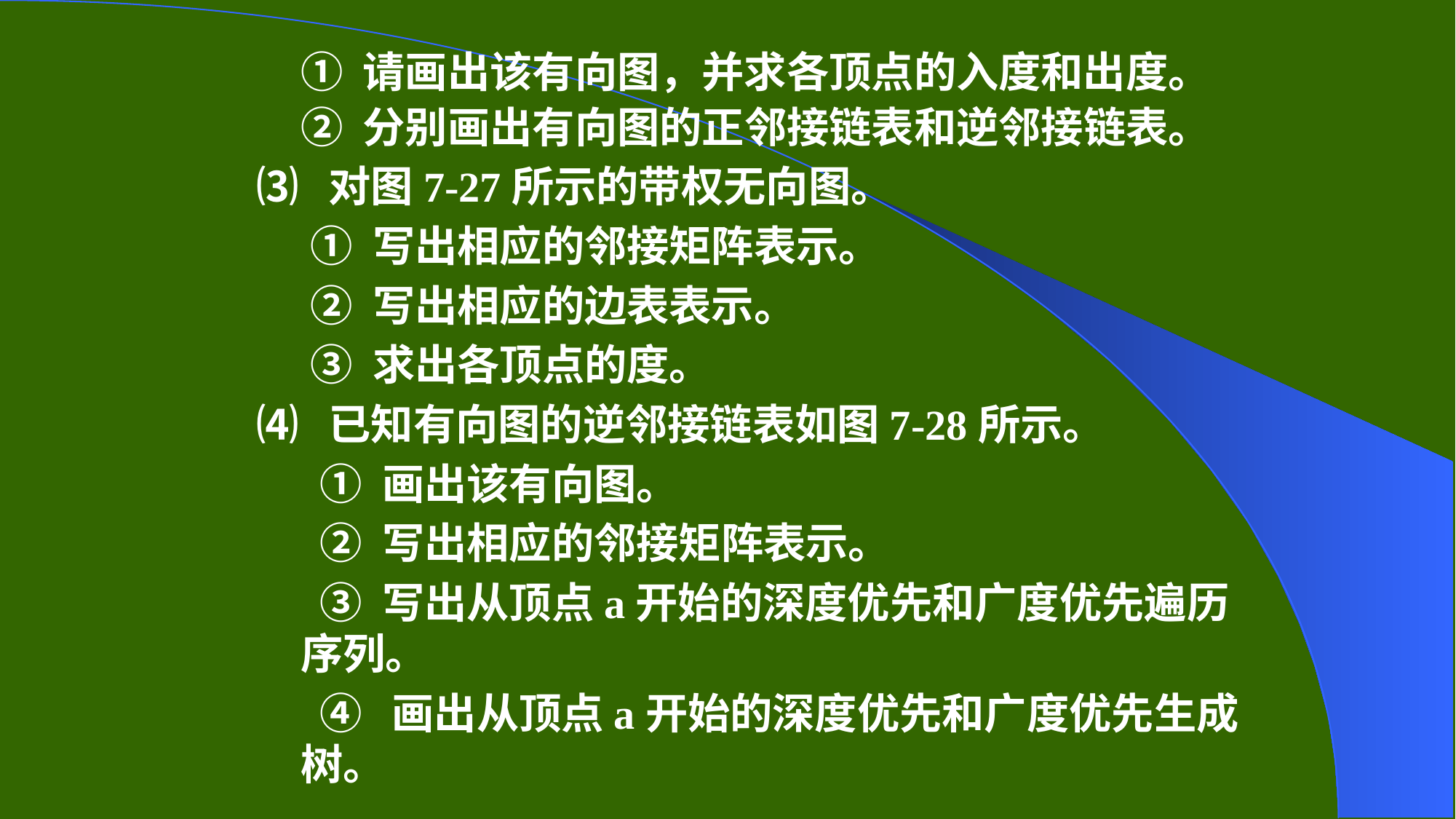

① 请画出该有向图，并求各顶点的入度和出度。
② 分别画出有向图的正邻接链表和逆邻接链表。
⑶  对图7-27所示的带权无向图。
 ① 写出相应的邻接矩阵表示。
 ② 写出相应的边表表示。
 ③ 求出各顶点的度。
⑷  已知有向图的逆邻接链表如图7-28所示。
  ① 画出该有向图。
  ② 写出相应的邻接矩阵表示。
  ③ 写出从顶点a开始的深度优先和广度优先遍历序列。
  ④  画出从顶点a开始的深度优先和广度优先生成树。